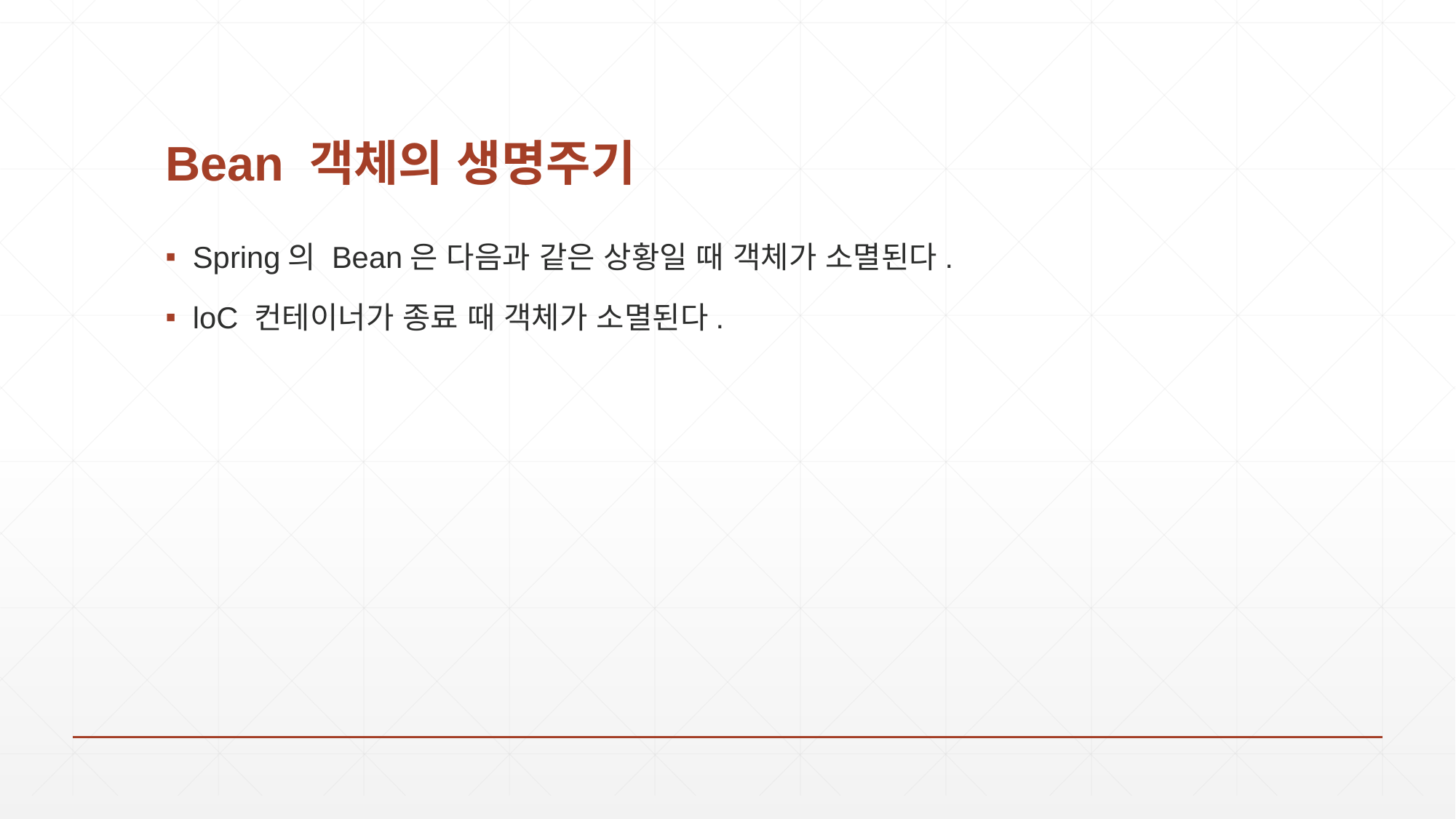

# Bean 객체의 생명주기
Spring의 Bean은 다음과 같은 상황일 때 객체가 소멸된다.
loC 컨테이너가 종료 때 객체가 소멸된다.